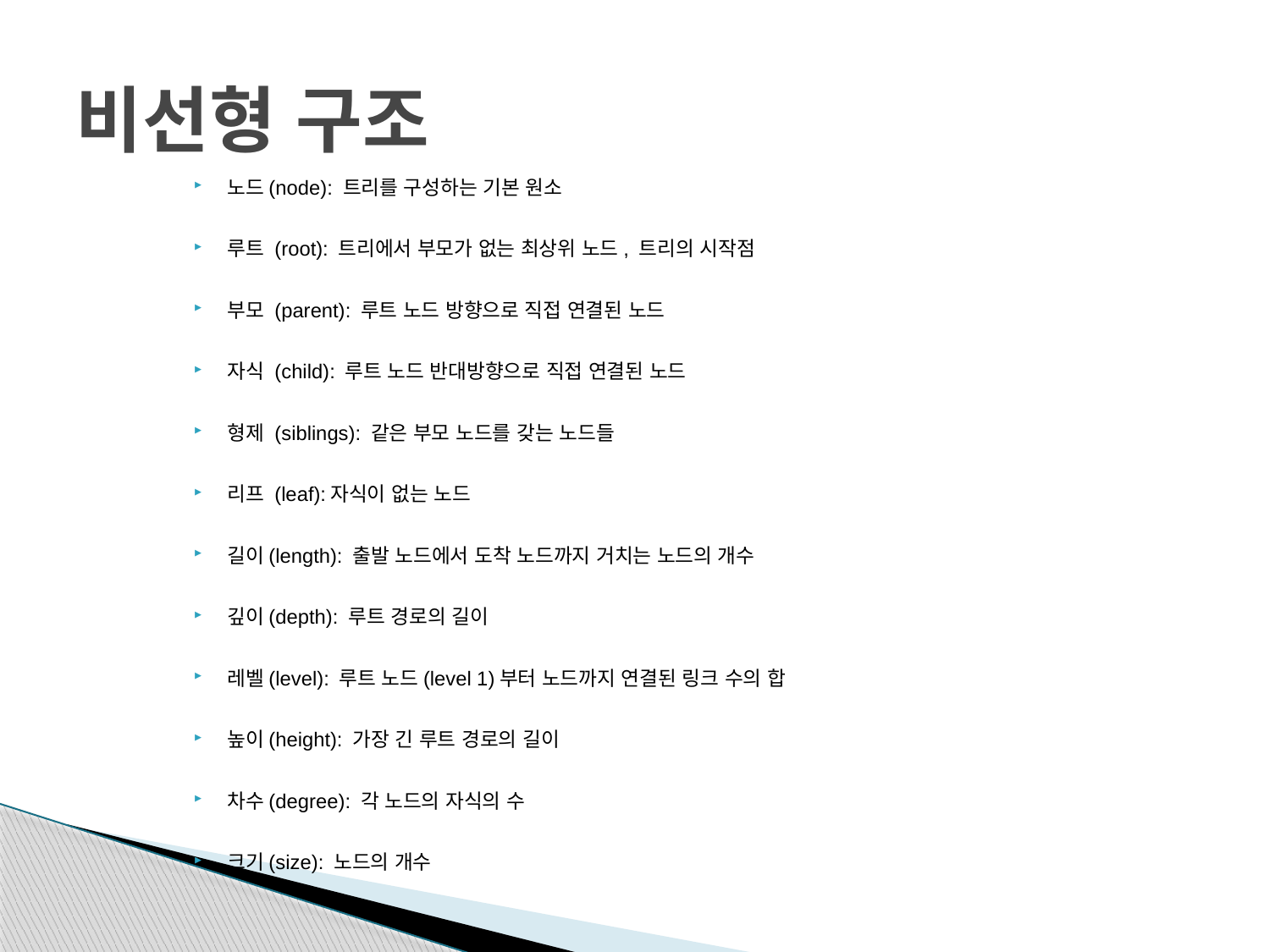

# 비선형 구조
노드(node): 트리를 구성하는 기본 원소

루트 (root): 트리에서 부모가 없는 최상위 노드, 트리의 시작점

부모 (parent): 루트 노드 방향으로 직접 연결된 노드

자식 (child): 루트 노드 반대방향으로 직접 연결된 노드

형제 (siblings): 같은 부모 노드를 갖는 노드들

리프 (leaf):자식이 없는 노드

길이(length): 출발 노드에서 도착 노드까지 거치는 노드의 개수

깊이(depth): 루트 경로의 길이

레벨(level): 루트 노드(level 1)부터 노드까지 연결된 링크 수의 합

높이(height): 가장 긴 루트 경로의 길이

차수(degree): 각 노드의 자식의 수

크기(size): 노드의 개수